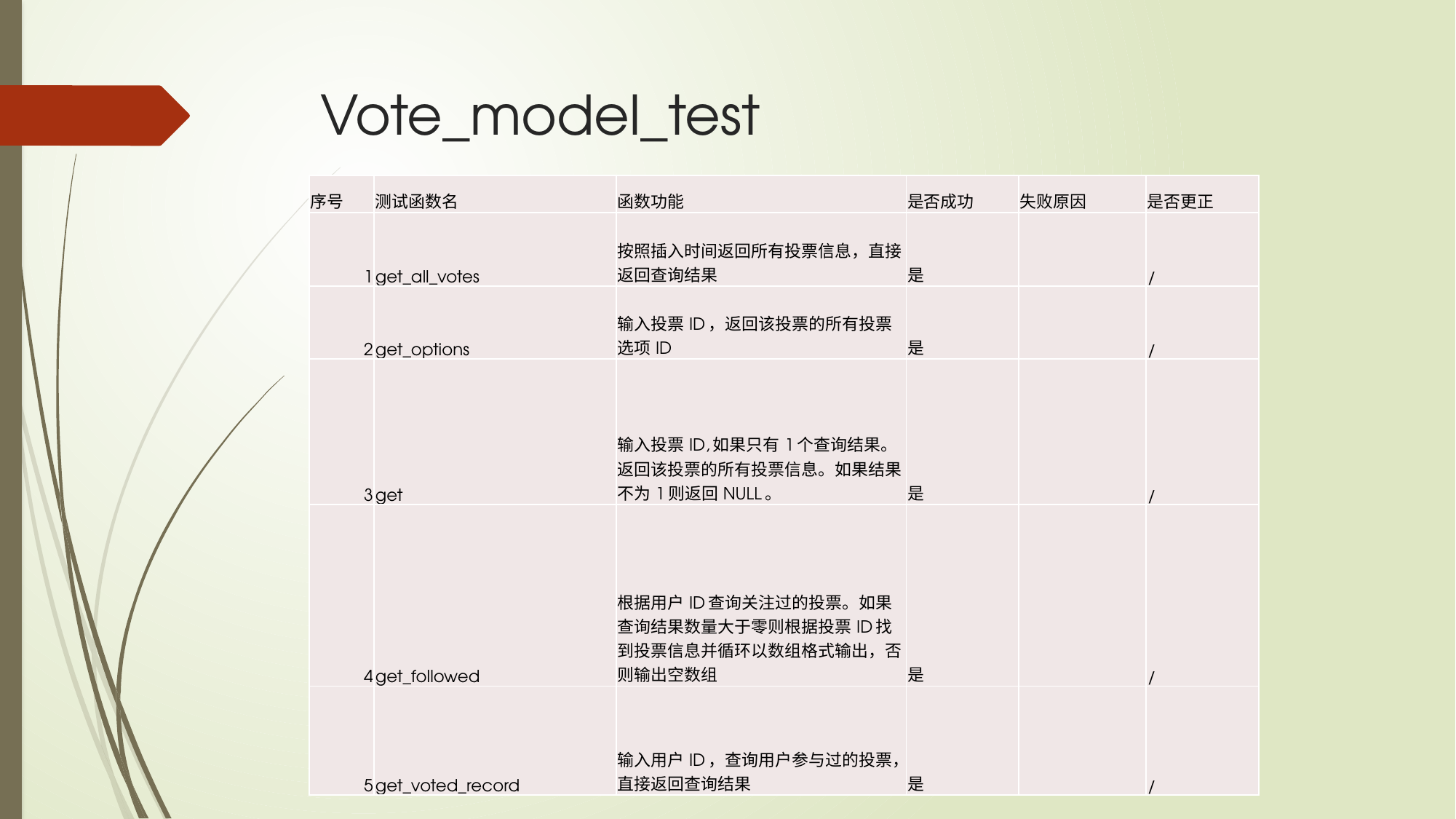

# Vote_model_test
| 序号 | 测试函数名 | 函数功能 | 是否成功 | 失败原因 | 是否更正 |
| --- | --- | --- | --- | --- | --- |
| 1 | get\_all\_votes | 按照插入时间返回所有投票信息，直接返回查询结果 | 是 |  | / |
| 2 | get\_options | 输入投票ID，返回该投票的所有投票选项ID | 是 |  | / |
| 3 | get | 输入投票ID,如果只有1个查询结果。返回该投票的所有投票信息。如果结果不为1则返回NULL。 | 是 |  | / |
| 4 | get\_followed | 根据用户ID查询关注过的投票。如果查询结果数量大于零则根据投票ID找到投票信息并循环以数组格式输出，否则输出空数组 | 是 |  | / |
| 5 | get\_voted\_record | 输入用户ID，查询用户参与过的投票，直接返回查询结果 | 是 |  | / |